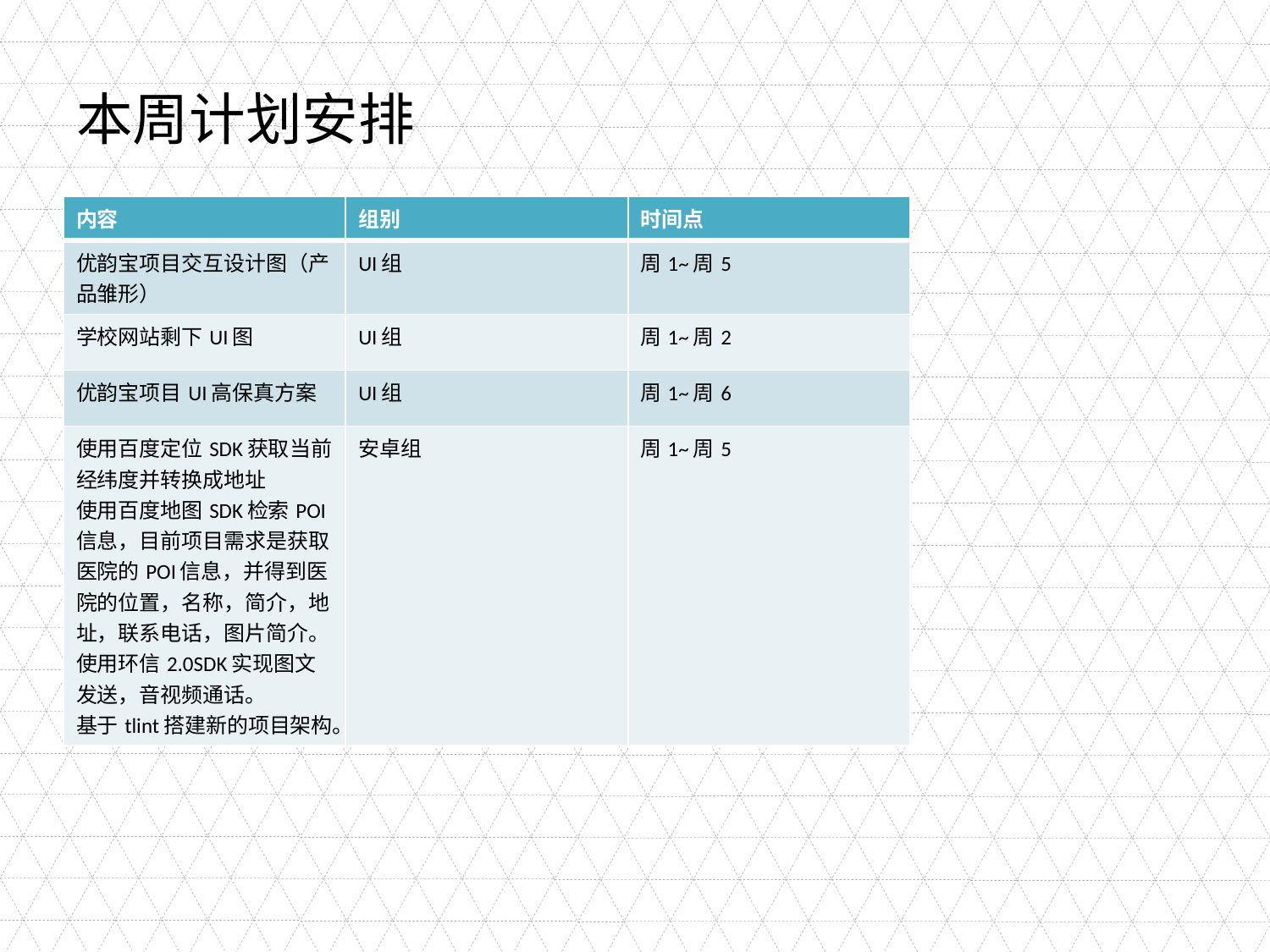

# 本周计划安排
| 内容 | 组别 | 时间点 |
| --- | --- | --- |
| 优韵宝项目交互设计图（产品雏形） | UI组 | 周1~周5 |
| 学校网站剩下UI图 | UI组 | 周1~周2 |
| 优韵宝项目UI高保真方案 | UI组 | 周1~周6 |
| 使用百度定位SDK获取当前经纬度并转换成地址 使用百度地图SDK检索POI信息，目前项目需求是获取医院的POI信息，并得到医院的位置，名称，简介，地址，联系电话，图片简介。 使用环信2.0SDK实现图文发送，音视频通话。 基于tlint搭建新的项目架构。 | 安卓组 | 周1~周5 |